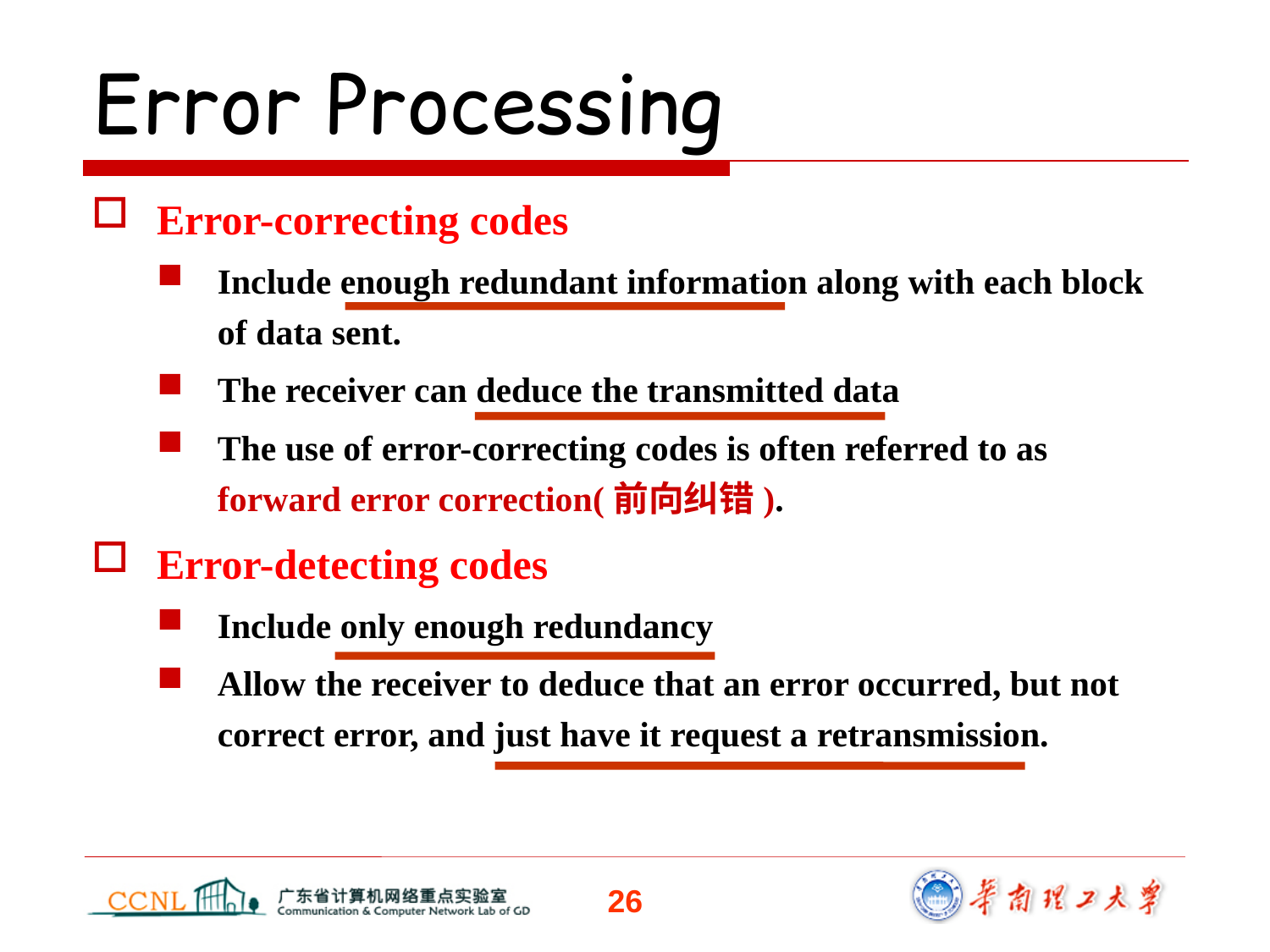

Error Processing
Error-correcting codes
Include enough redundant information along with each block of data sent.
The receiver can deduce the transmitted data
The use of error-correcting codes is often referred to as forward error correction(前向纠错).
Error-detecting codes
Include only enough redundancy
Allow the receiver to deduce that an error occurred, but not correct error, and just have it request a retransmission.